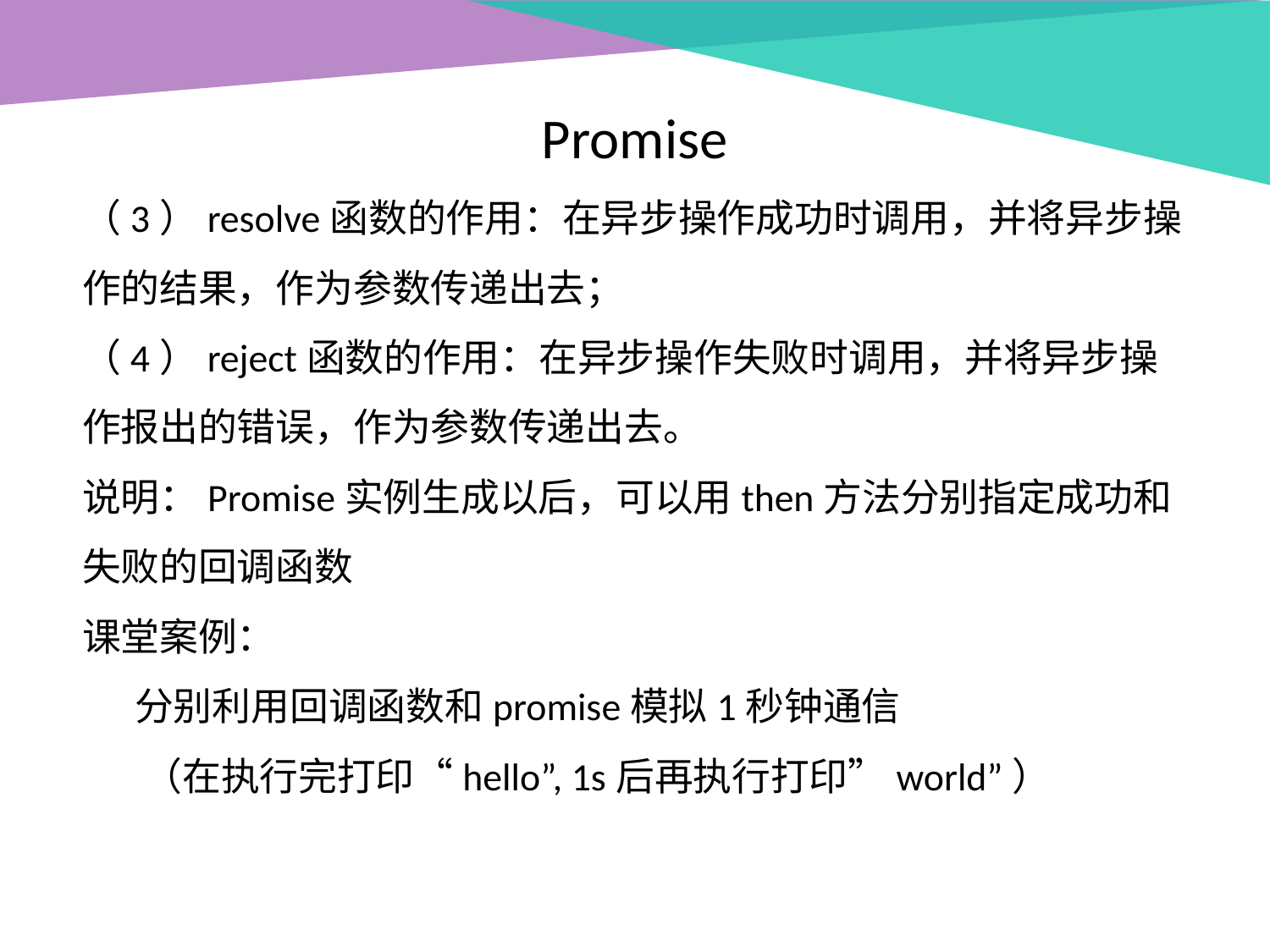

Promise
（3）resolve函数的作用：在异步操作成功时调用，并将异步操作的结果，作为参数传递出去；
（4）reject函数的作用：在异步操作失败时调用，并将异步操作报出的错误，作为参数传递出去。
说明：Promise实例生成以后，可以用then方法分别指定成功和失败的回调函数
课堂案例：
     分别利用回调函数和promise模拟1秒钟通信
      （在执行完打印“hello”, 1s后再执行打印”world”）